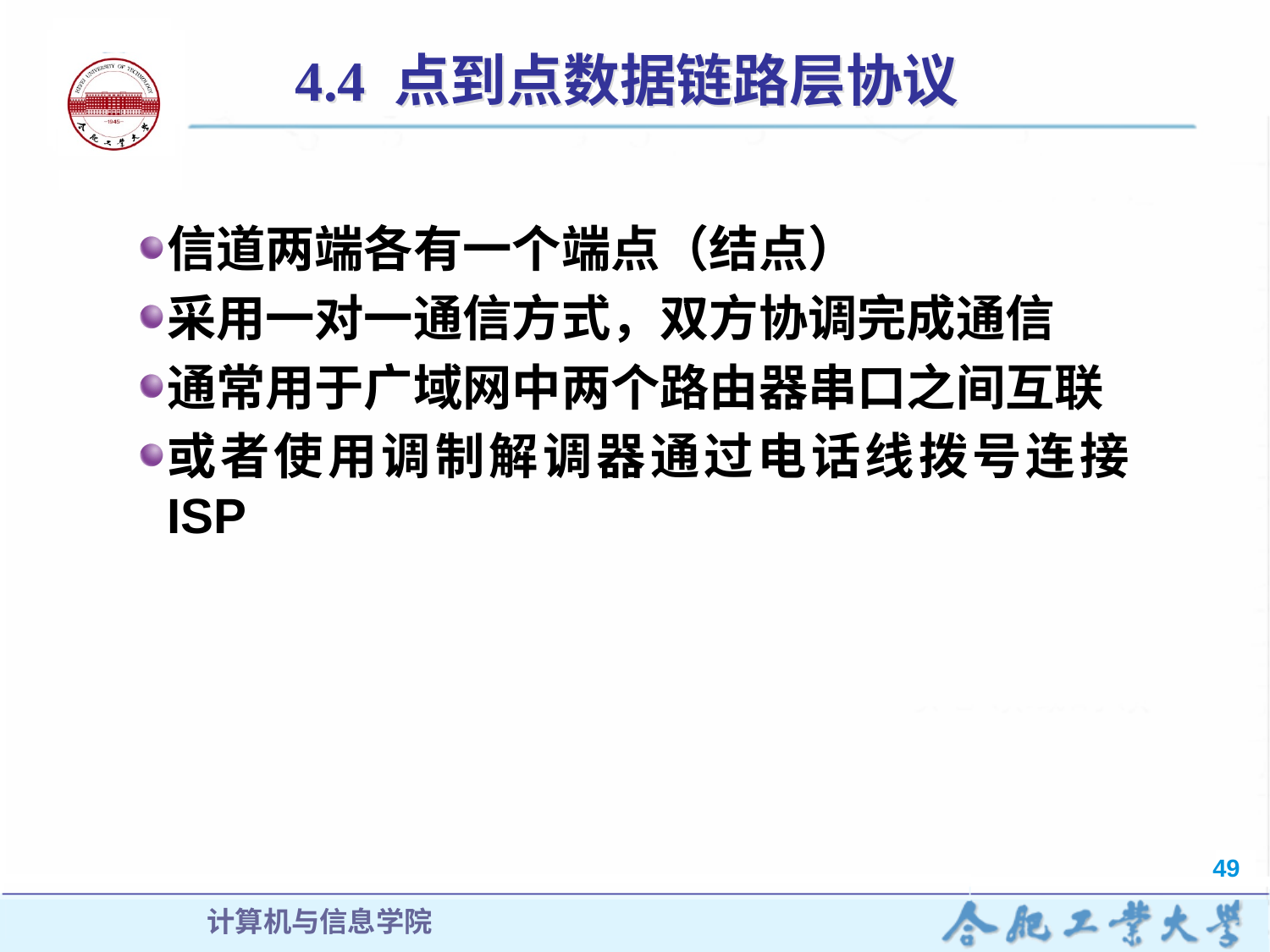

# 4.4 点到点数据链路层协议
信道两端各有一个端点（结点）
采用一对一通信方式，双方协调完成通信
通常用于广域网中两个路由器串口之间互联
或者使用调制解调器通过电话线拨号连接ISP